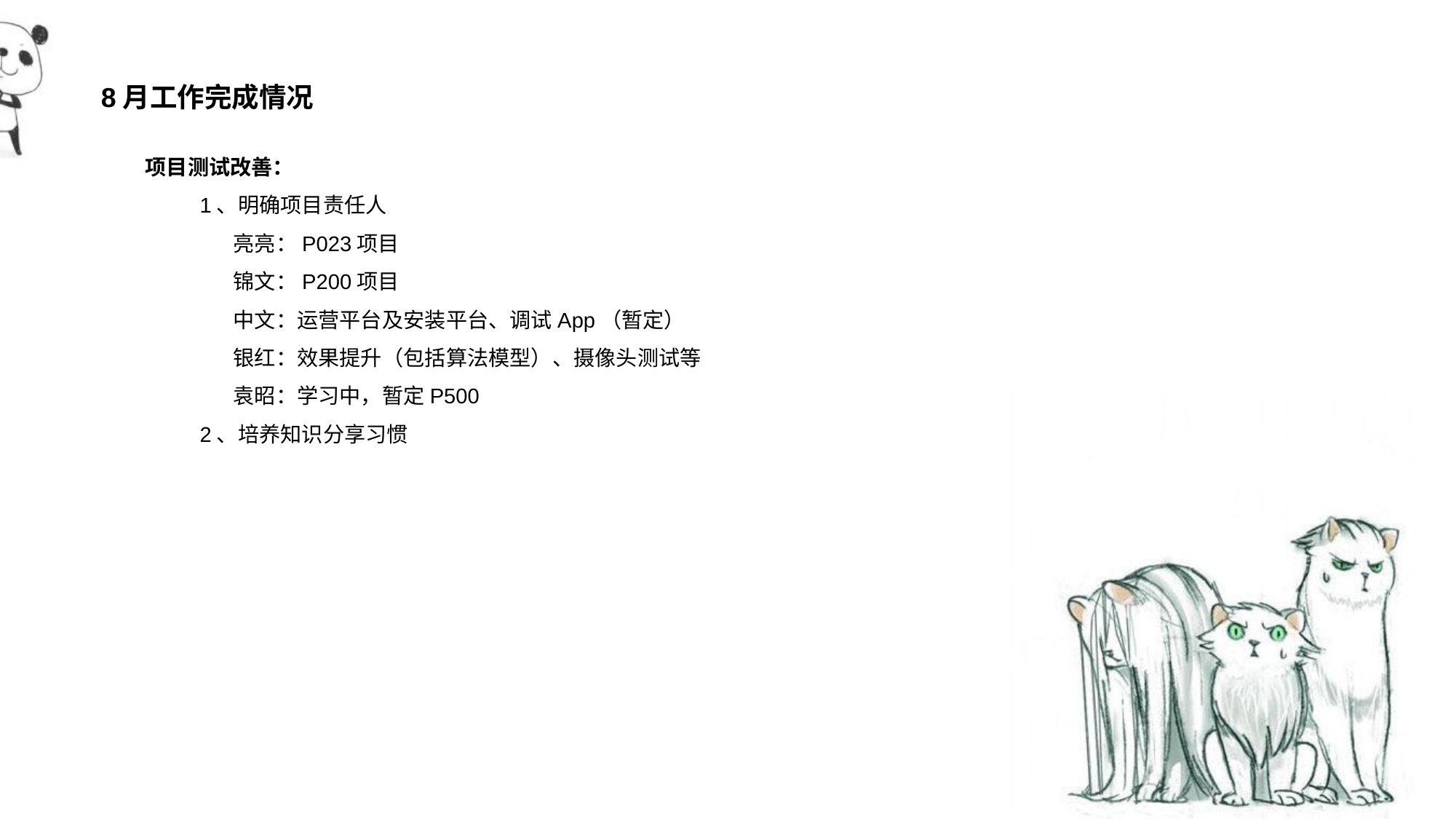

8月工作完成情况
项目测试改善：
1、明确项目责任人
      亮亮：P023项目
      锦文：P200项目
      中文：运营平台及安装平台、调试App（暂定）
      银红：效果提升（包括算法模型）、摄像头测试等
      袁昭：学习中，暂定P500
2、培养知识分享习惯